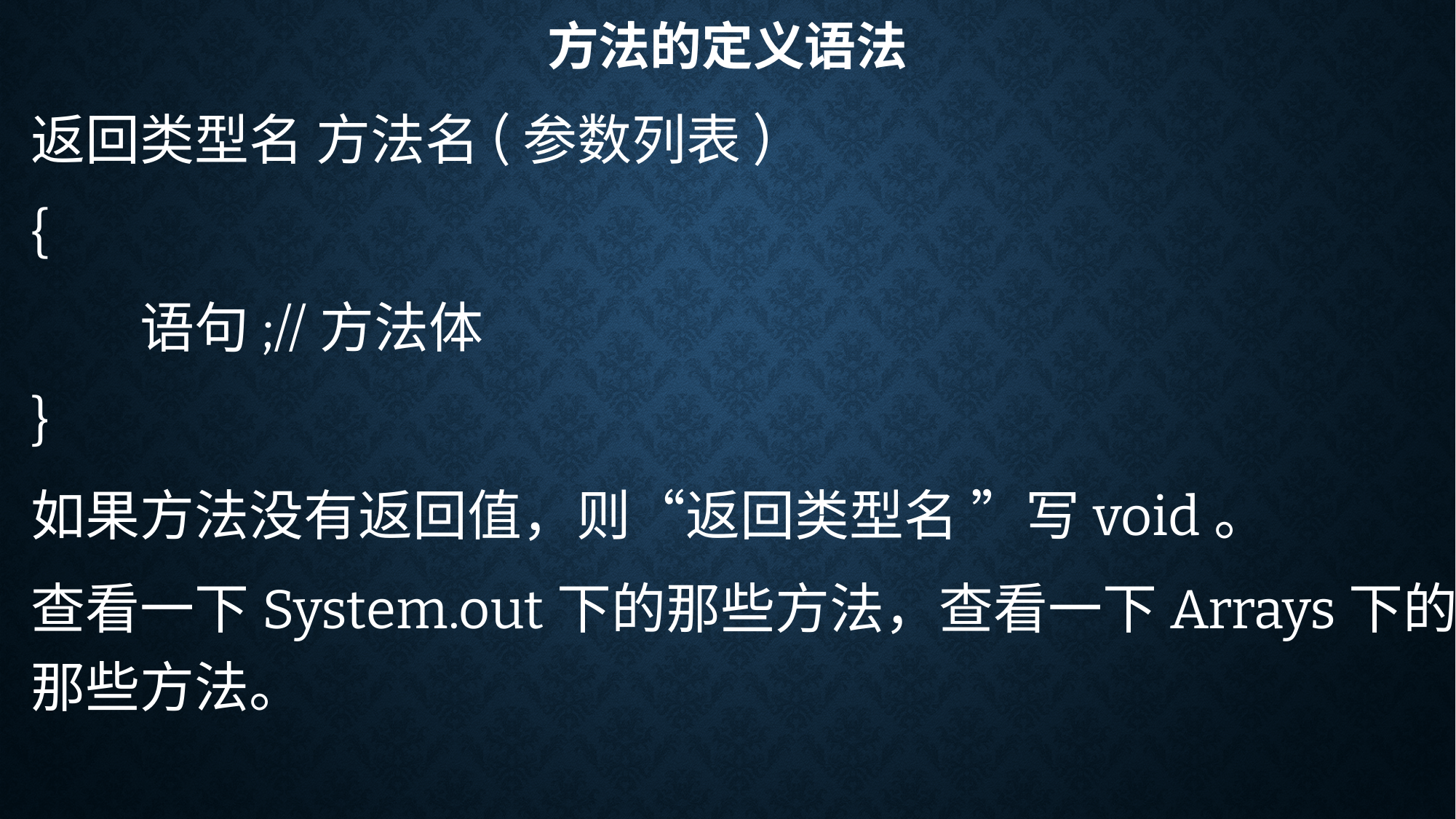

# 方法的定义语法
返回类型名 方法名(参数列表)
{
	语句;//方法体
}
如果方法没有返回值，则“返回类型名 ”写void。
查看一下System.out下的那些方法，查看一下Arrays下的那些方法。